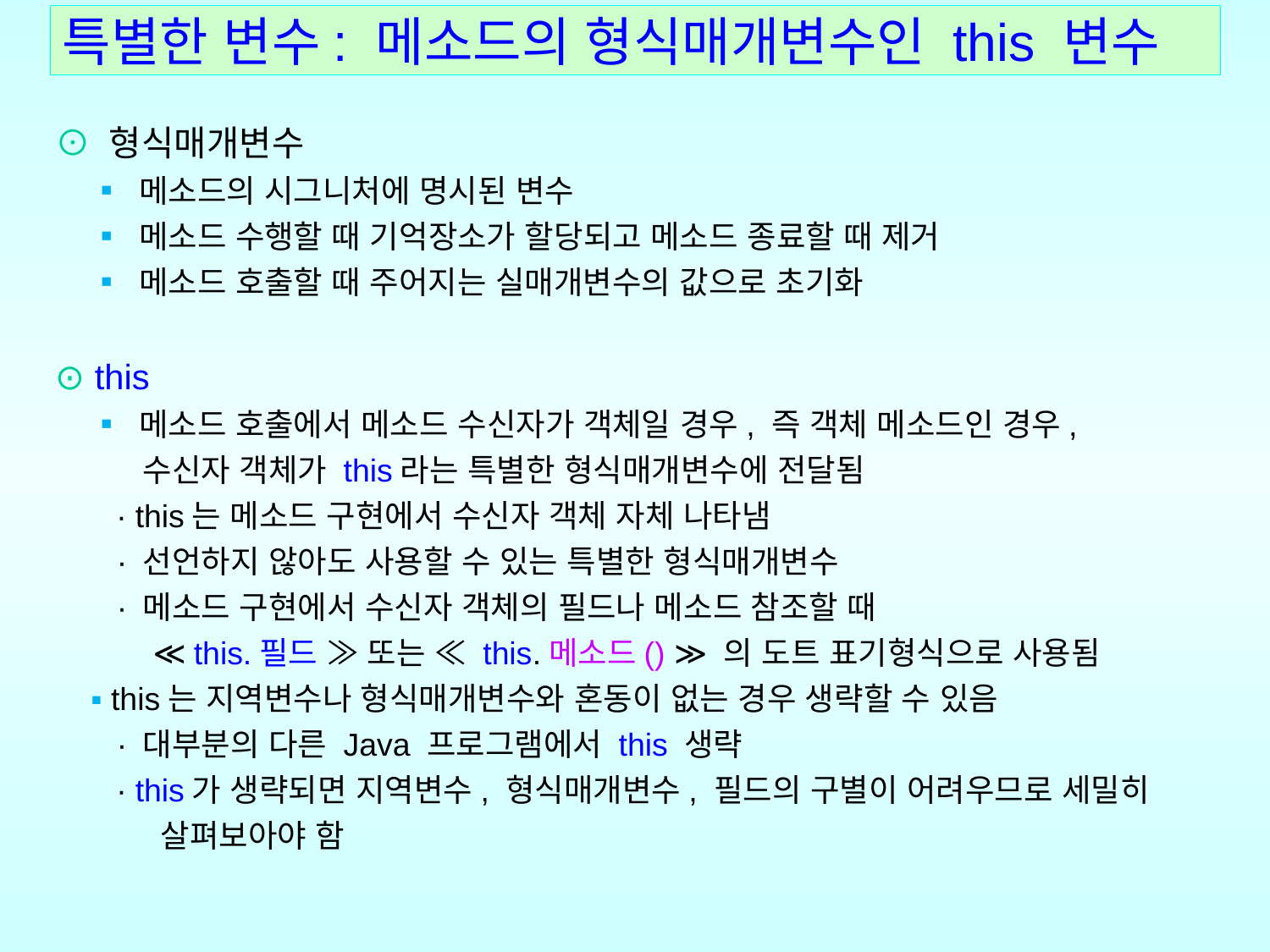

# 특별한 변수: 메소드의 형식매개변수인 this 변수
⊙ 형식매개변수
    ▪ 메소드의 시그니처에 명시된 변수
    ▪ 메소드 수행할 때 기억장소가 할당되고 메소드 종료할 때 제거
    ▪ 메소드 호출할 때 주어지는 실매개변수의 값으로 초기화

⊙ this
    ▪ 메소드 호출에서 메소드 수신자가 객체일 경우, 즉 객체 메소드인 경우,
         수신자 객체가 this라는 특별한 형식매개변수에 전달됨
       ∙ this는 메소드 구현에서 수신자 객체 자체 나타냄
       ∙ 선언하지 않아도 사용할 수 있는 특별한 형식매개변수
       ∙ 메소드 구현에서 수신자 객체의 필드나 메소드 참조할 때
           ≪ this.필드 ≫ 또는 ≪ this.메소드() ≫ 의 도트 표기형식으로 사용됨
    ▪ this는 지역변수나 형식매개변수와 혼동이 없는 경우 생략할 수 있음
       ∙ 대부분의 다른 Java 프로그램에서 this 생략
       ∙ this가 생략되면 지역변수, 형식매개변수, 필드의 구별이 어려우므로 세밀히
           살펴보아야 함